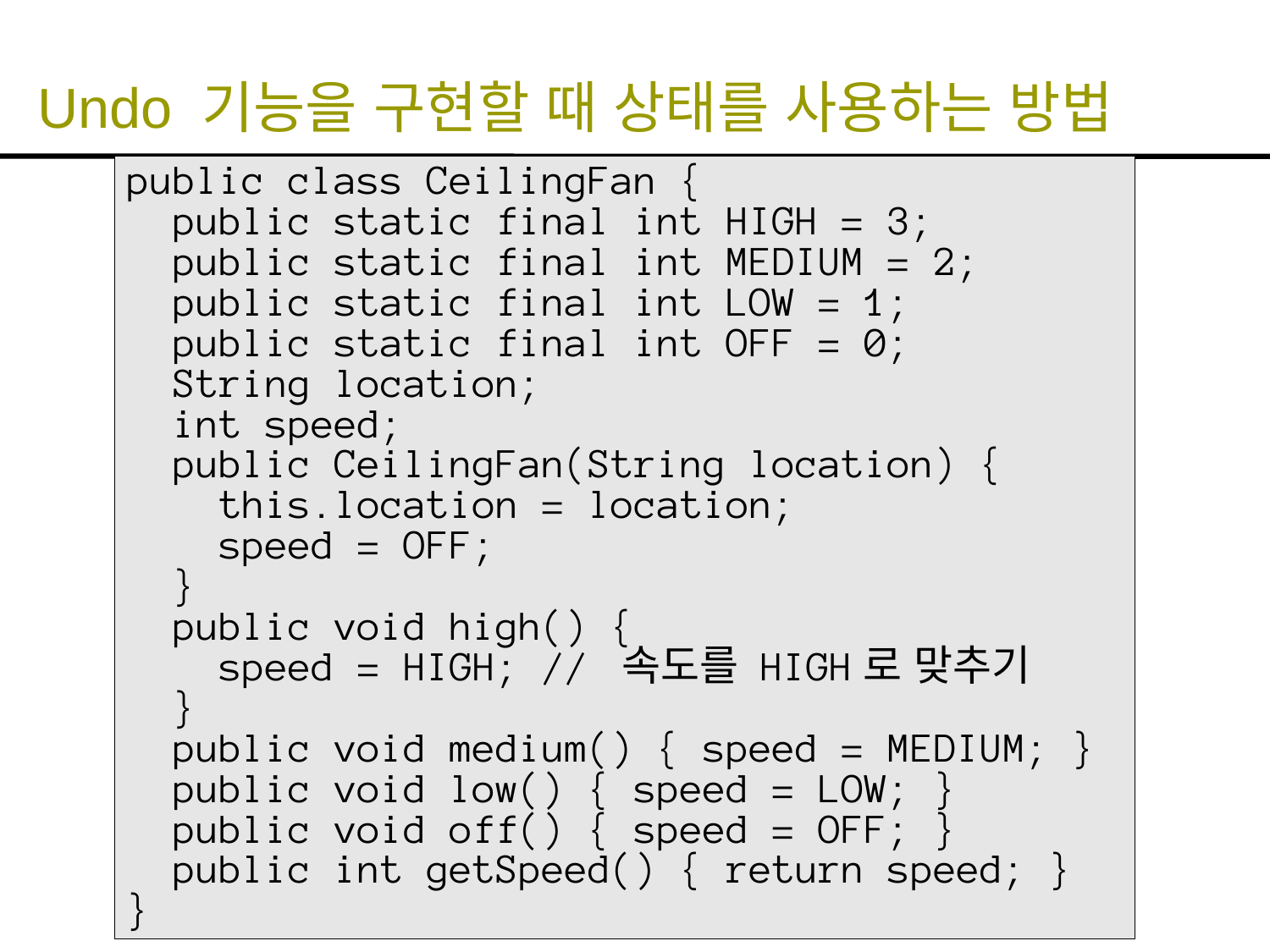

# Undo 기능을 구현할 때 상태를 사용하는 방법
public class CeilingFan {
  public static final int HIGH = 3;
  public static final int MEDIUM = 2;
  public static final int LOW = 1;
  public static final int OFF = 0;
  String location;
  int speed;
  public CeilingFan(String location) {
    this.location = location;
    speed = OFF;
  }
  public void high() {
    speed = HIGH; // 속도를 HIGH로 맞추기
  }
  public void medium() { speed = MEDIUM; }
  public void low() { speed = LOW; }
  public void off() { speed = OFF; }
  public int getSpeed() { return speed; }
}